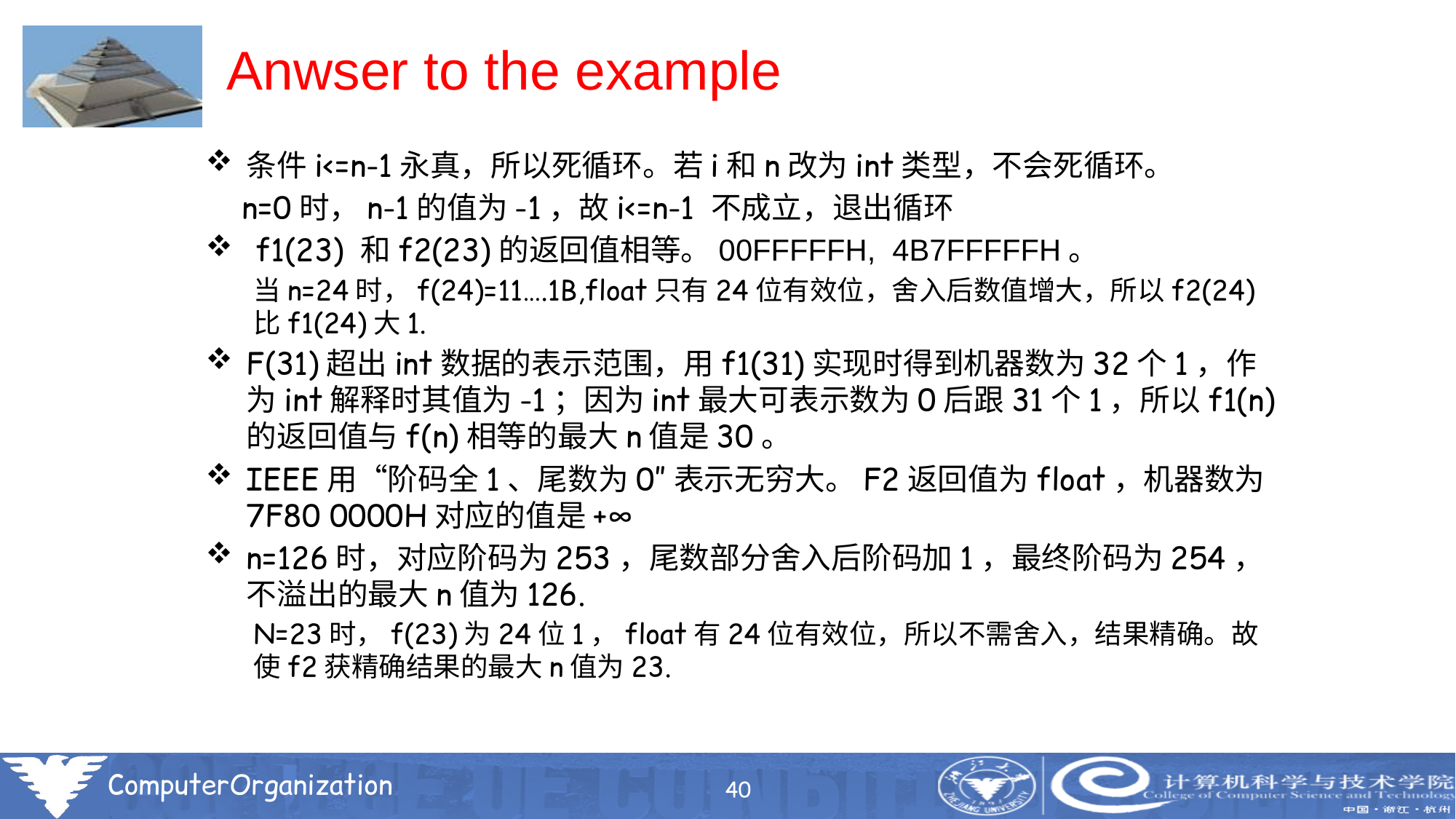

# Anwser to the example
条件i<=n-1永真，所以死循环。若i和n改为int类型，不会死循环。
    n=0时，n-1的值为-1，故i<=n-1 不成立，退出循环
 f1(23) 和f2(23)的返回值相等。00FFFFFH,  4B7FFFFFH。
当n=24时，f(24)=11….1B,float只有24位有效位，舍入后数值增大，所以f2(24)比f1(24)大1.
F(31)超出int数据的表示范围，用f1(31)实现时得到机器数为32个1，作为int解释时其值为-1；因为int最大可表示数为0后跟31个1，所以f1(n)的返回值与f(n)相等的最大n值是30。
IEEE用“阶码全1、尾数为0”表示无穷大。F2返回值为float，机器数为 7F80 0000H对应的值是+∞
n=126时，对应阶码为253，尾数部分舍入后阶码加1，最终阶码为254，不溢出的最大n值为126.
N=23时，f(23)为24位1，float有24位有效位，所以不需舍入，结果精确。故使f2获精确结果的最大n值为23.